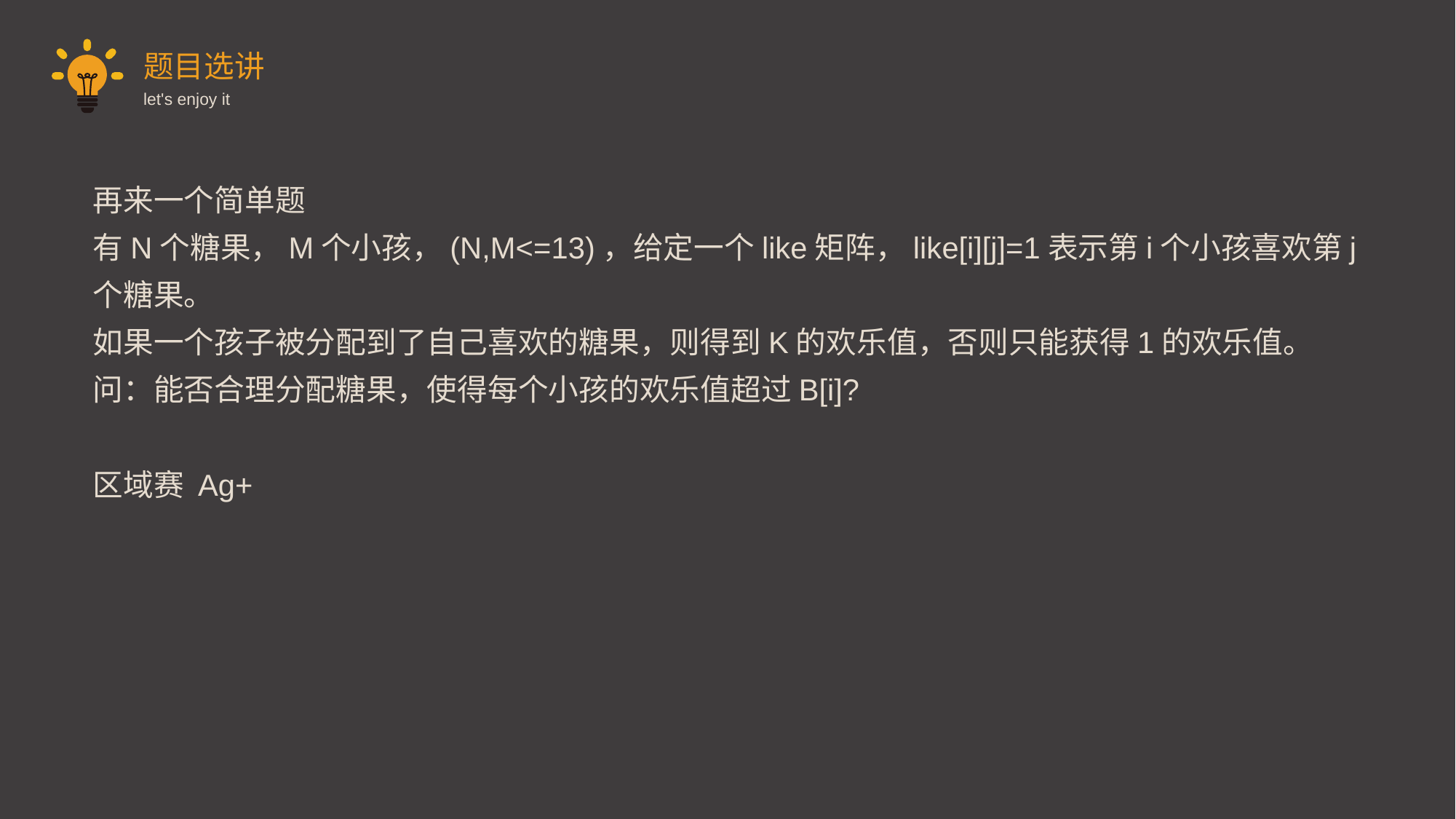

题目选讲
let's enjoy it
再来一个简单题
有N个糖果，M个小孩，(N,M<=13)，给定一个like矩阵，like[i][j]=1表示第i个小孩喜欢第j个糖果。
如果一个孩子被分配到了自己喜欢的糖果，则得到K的欢乐值，否则只能获得1的欢乐值。
问：能否合理分配糖果，使得每个小孩的欢乐值超过B[i]?

区域赛 Ag+